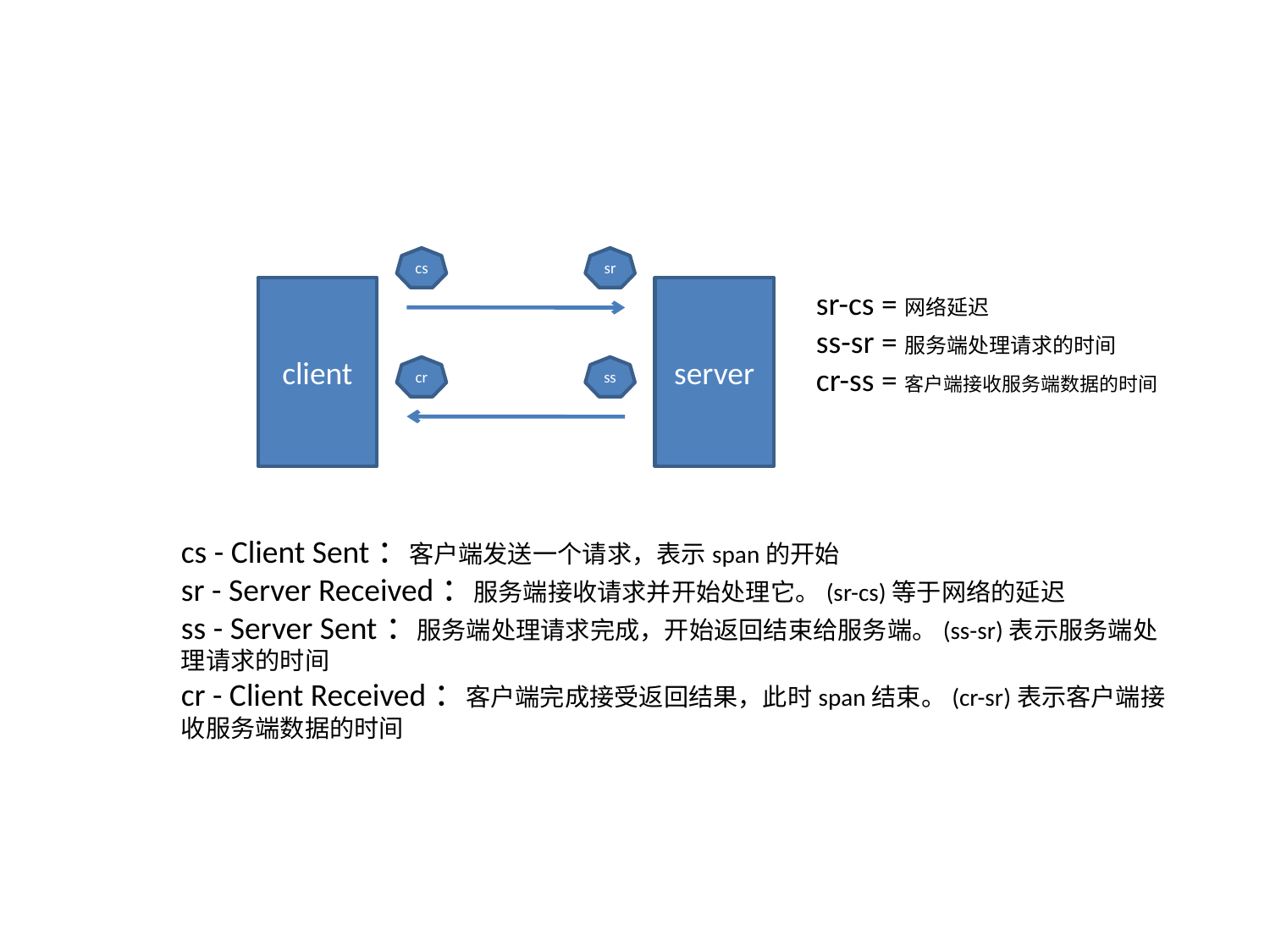

cs
sr
client
server
sr-cs =网络延迟
ss-sr =服务端处理请求的时间
cr-ss =客户端接收服务端数据的时间

cr
ss
cs - Client Sent：客户端发送一个请求，表示span的开始
sr - Server Received：服务端接收请求并开始处理它。(sr-cs)等于网络的延迟
ss - Server Sent：服务端处理请求完成，开始返回结束给服务端。(ss-sr)表示服务端处理请求的时间
cr - Client Received：客户端完成接受返回结果，此时span结束。(cr-sr)表示客户端接收服务端数据的时间